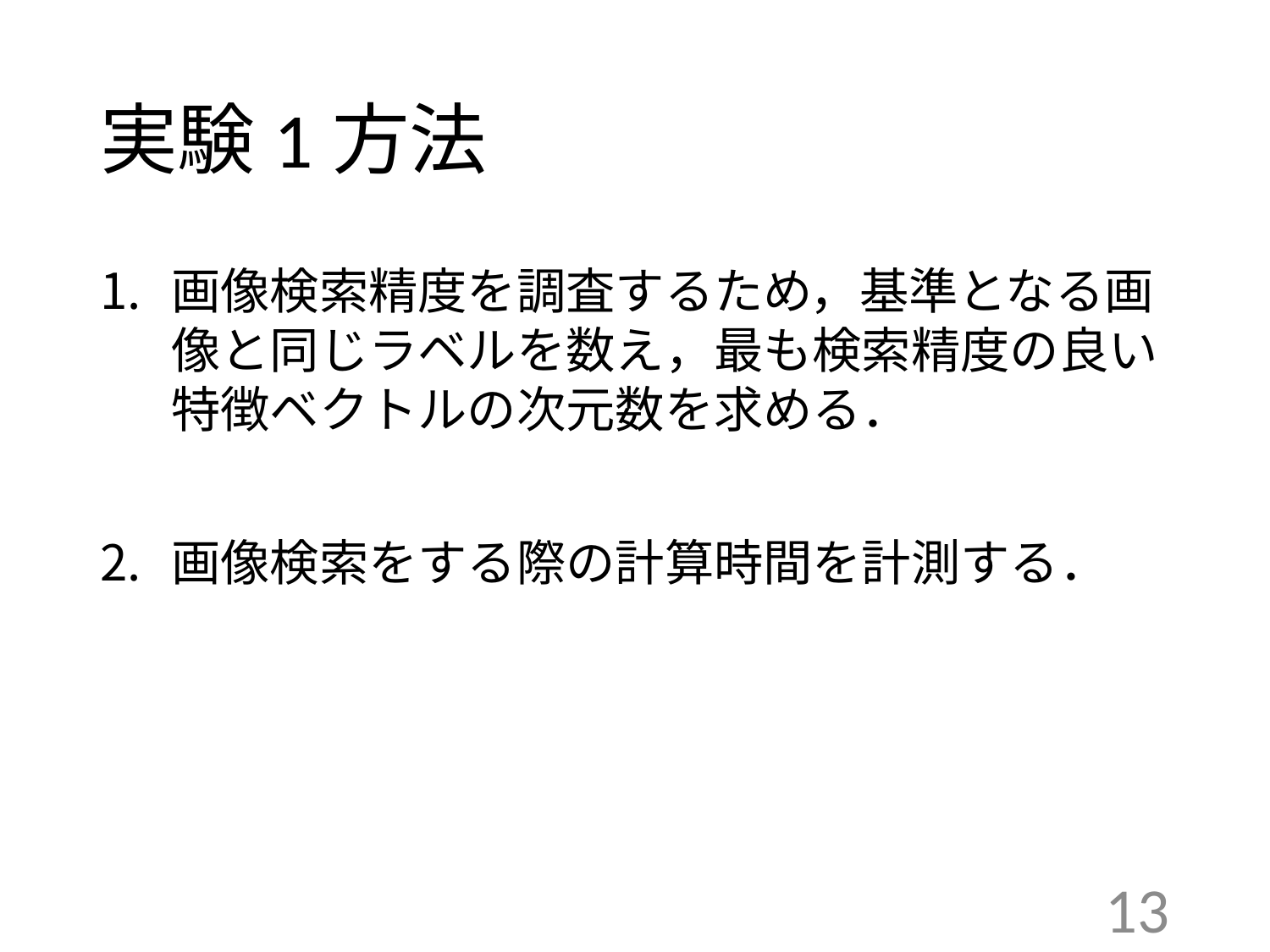

# 実験1方法
画像検索精度を調査するため，基準となる画像と同じラベルを数え，最も検索精度の良い特徴ベクトルの次元数を求める．

画像検索をする際の計算時間を計測する．

13